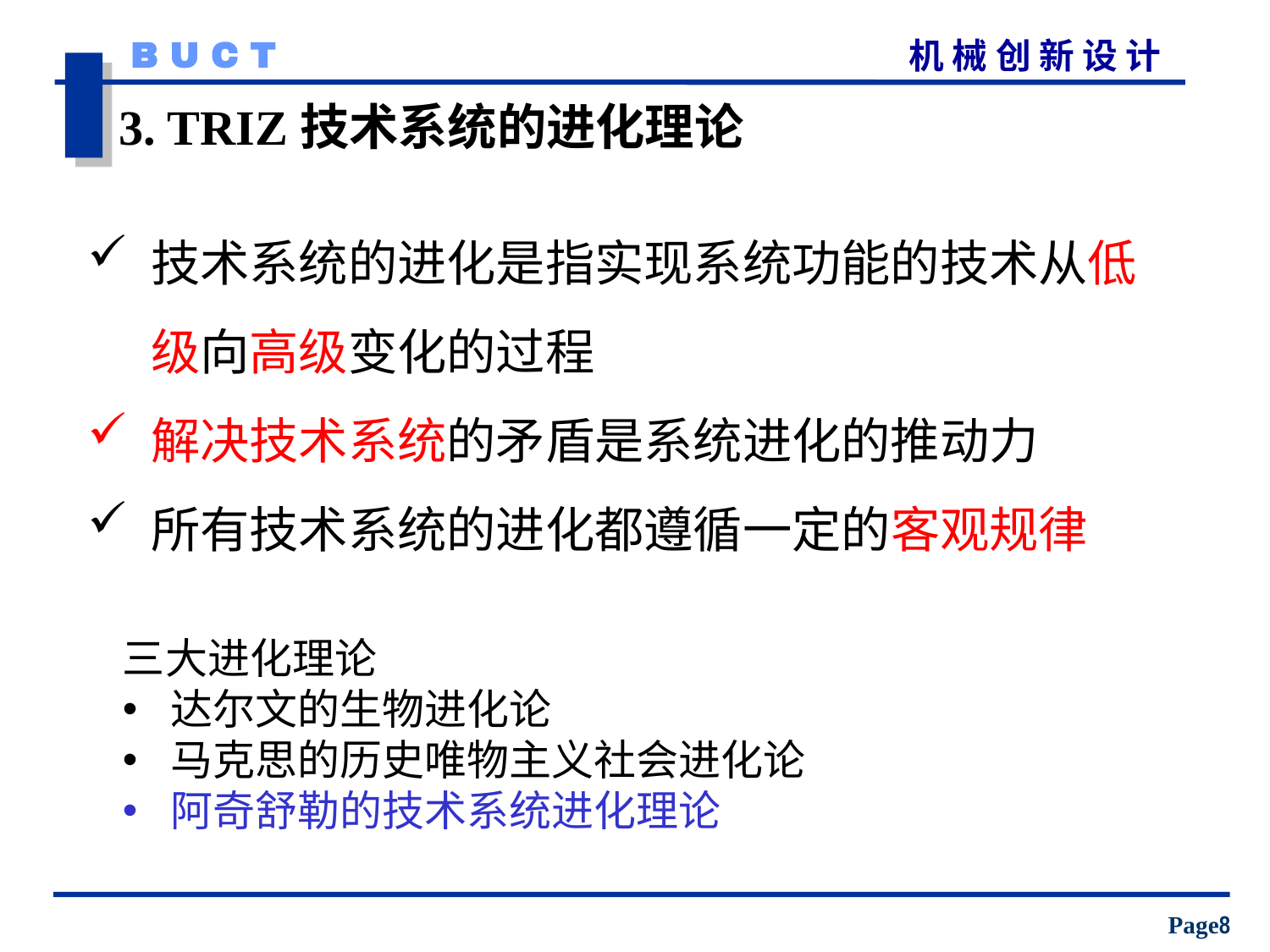

3. TRIZ技术系统的进化理论
技术系统的进化是指实现系统功能的技术从低级向高级变化的过程
解决技术系统的矛盾是系统进化的推动力
所有技术系统的进化都遵循一定的客观规律
三大进化理论
达尔文的生物进化论
马克思的历史唯物主义社会进化论
阿奇舒勒的技术系统进化理论
Page8